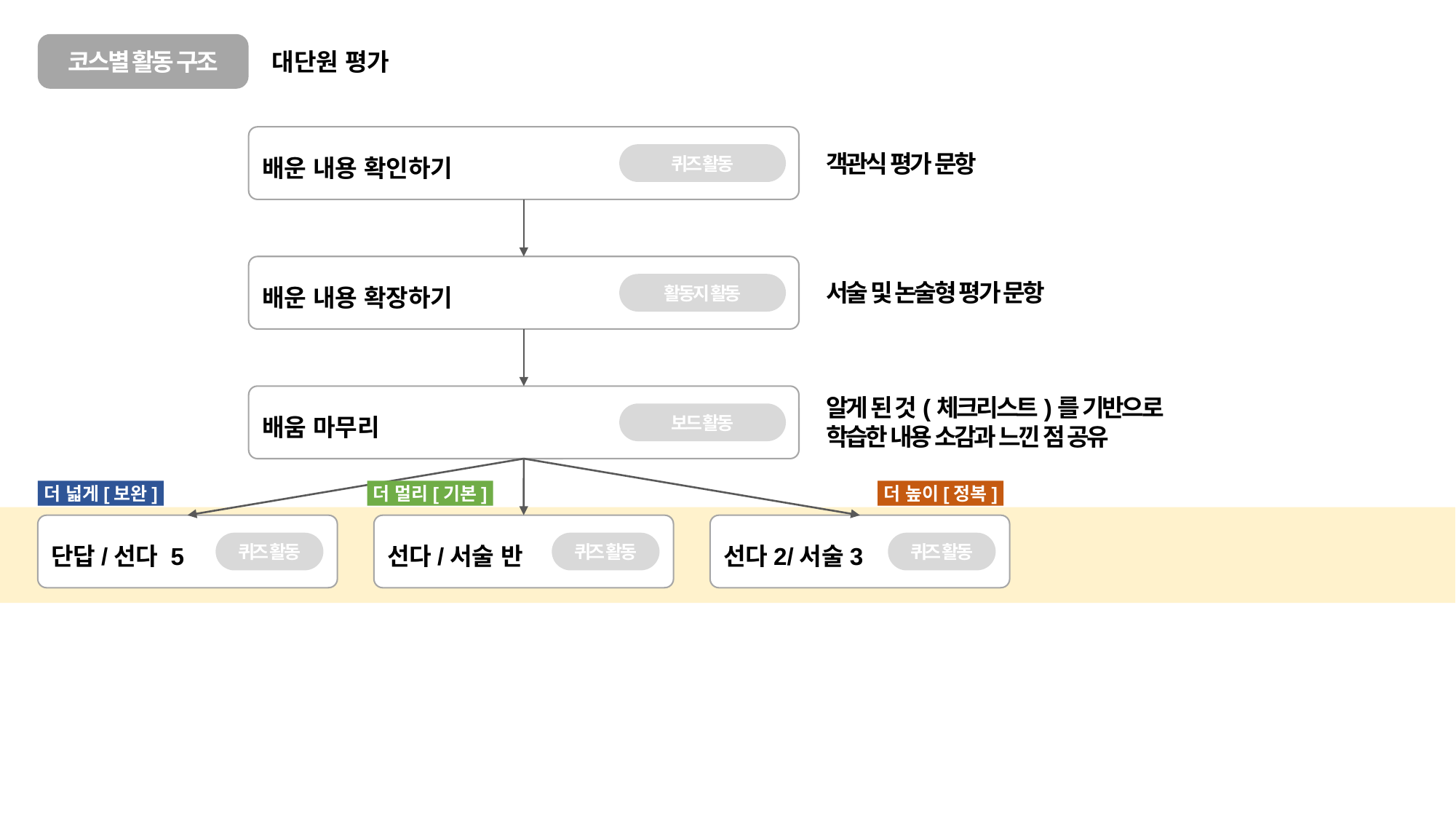

코스별 활동 구조
대단원 평가
배운 내용 확인하기
객관식 평가 문항
퀴즈 활동
배운 내용 확장하기
서술 및 논술형 평가 문항
활동지 활동
배움 마무리
알게 된 것(체크리스트)를 기반으로
학습한 내용 소감과 느낀 점 공유
보드 활동
더 넓게[보완]
더 멀리[기본]
더 높이[정복]

단답/선다 5
선다/서술 반
선다2/서술3
퀴즈 활동
퀴즈 활동
퀴즈 활동